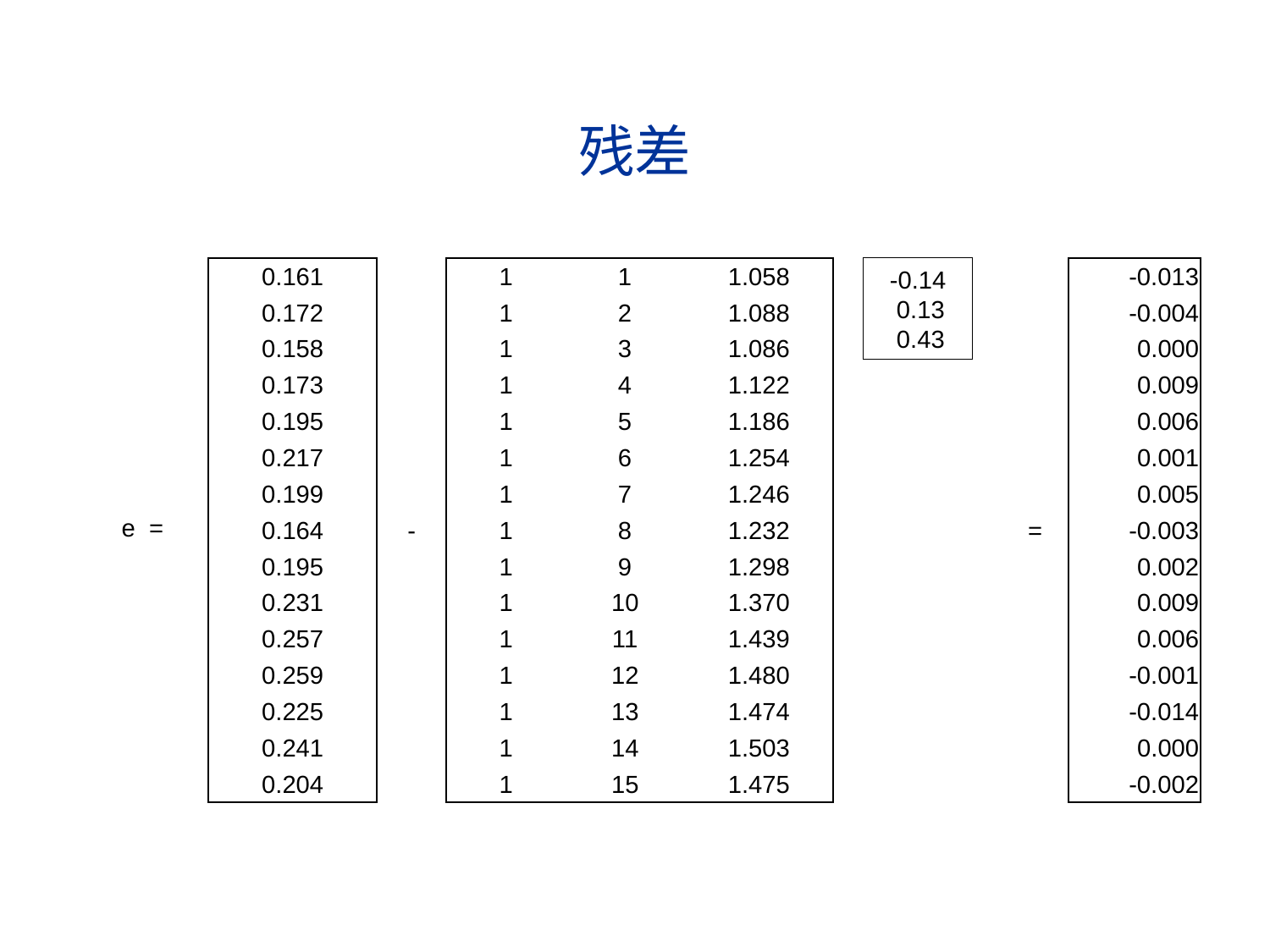

# 残差
| 0.161 |  | 1 | 1 | 1.058 |
| --- | --- | --- | --- | --- |
| 0.172 |  | 1 | 2 | 1.088 |
| 0.158 |  | 1 | 3 | 1.086 |
| 0.173 |  | 1 | 4 | 1.122 |
| 0.195 |  | 1 | 5 | 1.186 |
| 0.217 |  | 1 | 6 | 1.254 |
| 0.199 |  | 1 | 7 | 1.246 |
| 0.164 | - | 1 | 8 | 1.232 |
| 0.195 |  | 1 | 9 | 1.298 |
| 0.231 |  | 1 | 10 | 1.370 |
| 0.257 |  | 1 | 11 | 1.439 |
| 0.259 |  | 1 | 12 | 1.480 |
| 0.225 |  | 1 | 13 | 1.474 |
| 0.241 |  | 1 | 14 | 1.503 |
| 0.204 |  | 1 | 15 | 1.475 |
  -0.14
   0.13
   0.43
|  | -0.013 |
| --- | --- |
|  | -0.004 |
|  | 0.000 |
|  | 0.009 |
|  | 0.006 |
|  | 0.001 |
|  | 0.005 |
| = | -0.003 |
|  | 0.002 |
|  | 0.009 |
|  | 0.006 |
|  | -0.001 |
|  | -0.014 |
|  | 0.000 |
|  | -0.002 |
e  =